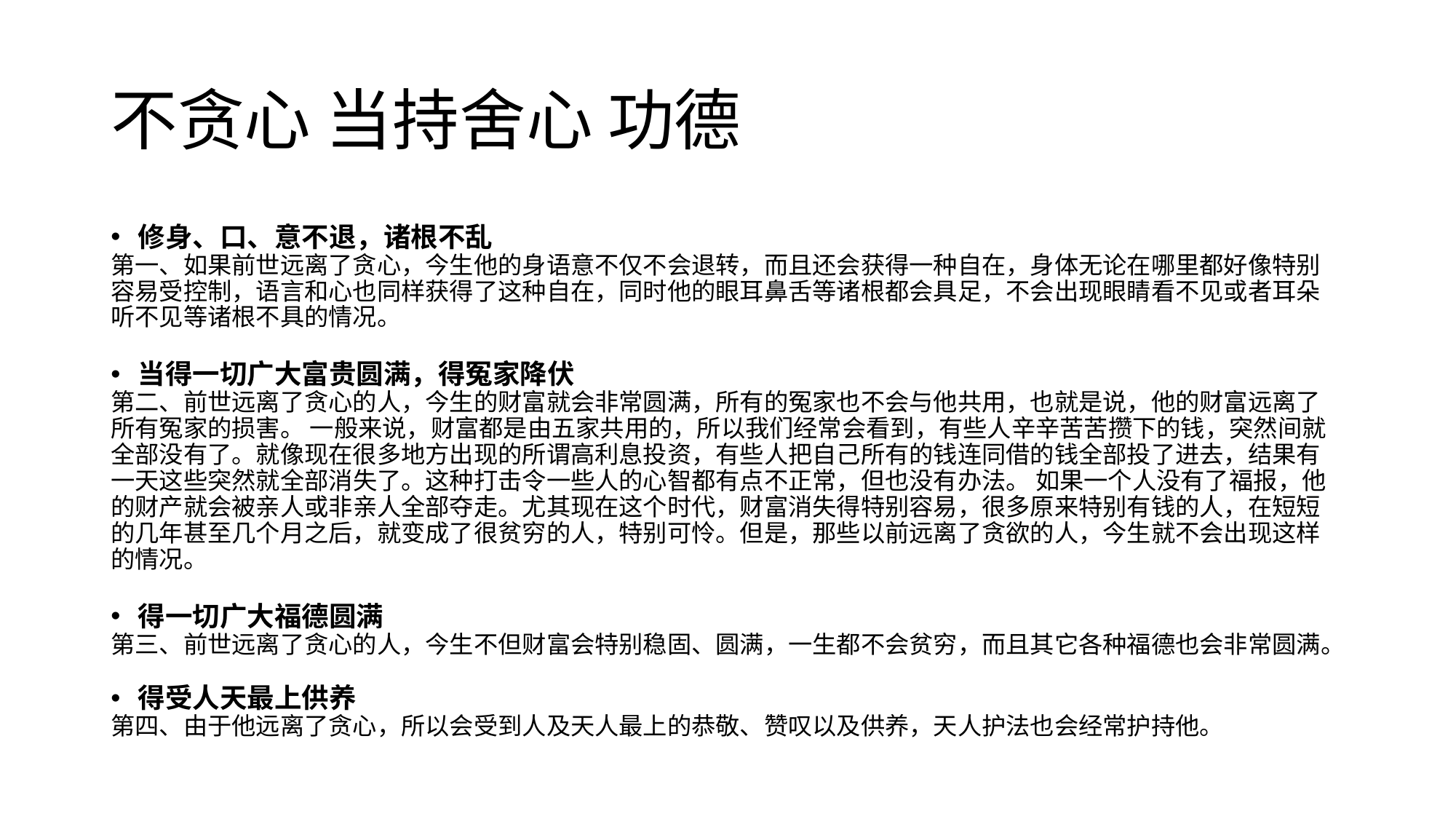

# 不贪心 当持舍心 功德
修身、口、意不退，诸根不乱
第一、如果前世远离了贪心，今生他的身语意不仅不会退转，而且还会获得一种自在，身体无论在哪里都好像特别容易受控制，语言和心也同样获得了这种自在，同时他的眼耳鼻舌等诸根都会具足，不会出现眼睛看不见或者耳朵听不见等诸根不具的情况。

当得一切广大富贵圆满，得冤家降伏
第二、前世远离了贪心的人，今生的财富就会非常圆满，所有的冤家也不会与他共用，也就是说，他的财富远离了所有冤家的损害。 一般来说，财富都是由五家共用的，所以我们经常会看到，有些人辛辛苦苦攒下的钱，突然间就全部没有了。就像现在很多地方出现的所谓高利息投资，有些人把自己所有的钱连同借的钱全部投了进去，结果有一天这些突然就全部消失了。这种打击令一些人的心智都有点不正常，但也没有办法。 如果一个人没有了福报，他的财产就会被亲人或非亲人全部夺走。尤其现在这个时代，财富消失得特别容易，很多原来特别有钱的人，在短短的几年甚至几个月之后，就变成了很贫穷的人，特别可怜。但是，那些以前远离了贪欲的人，今生就不会出现这样的情况。

得一切广大福德圆满
第三、前世远离了贪心的人，今生不但财富会特别稳固、圆满，一生都不会贫穷，而且其它各种福德也会非常圆满。

得受人天最上供养
第四、由于他远离了贪心，所以会受到人及天人最上的恭敬、赞叹以及供养，天人护法也会经常护持他。